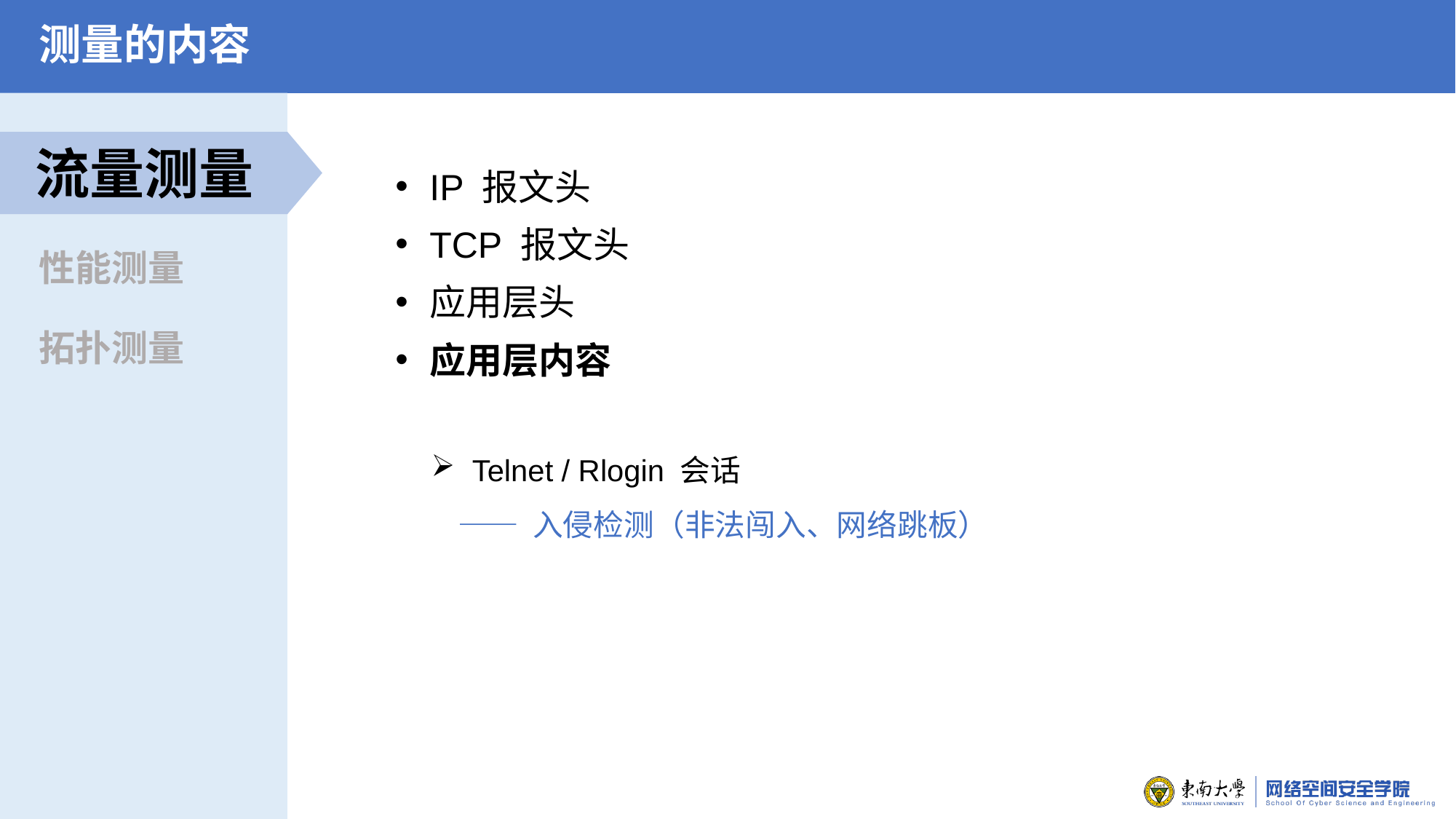

测量的内容

流量测量
IP 报文头

TCP 报文头
性能测量
应用层头
应用层内容

拓扑测量

Telnet / Rlogin 会话
    —— 入侵检测（非法闯入、网络跳板）